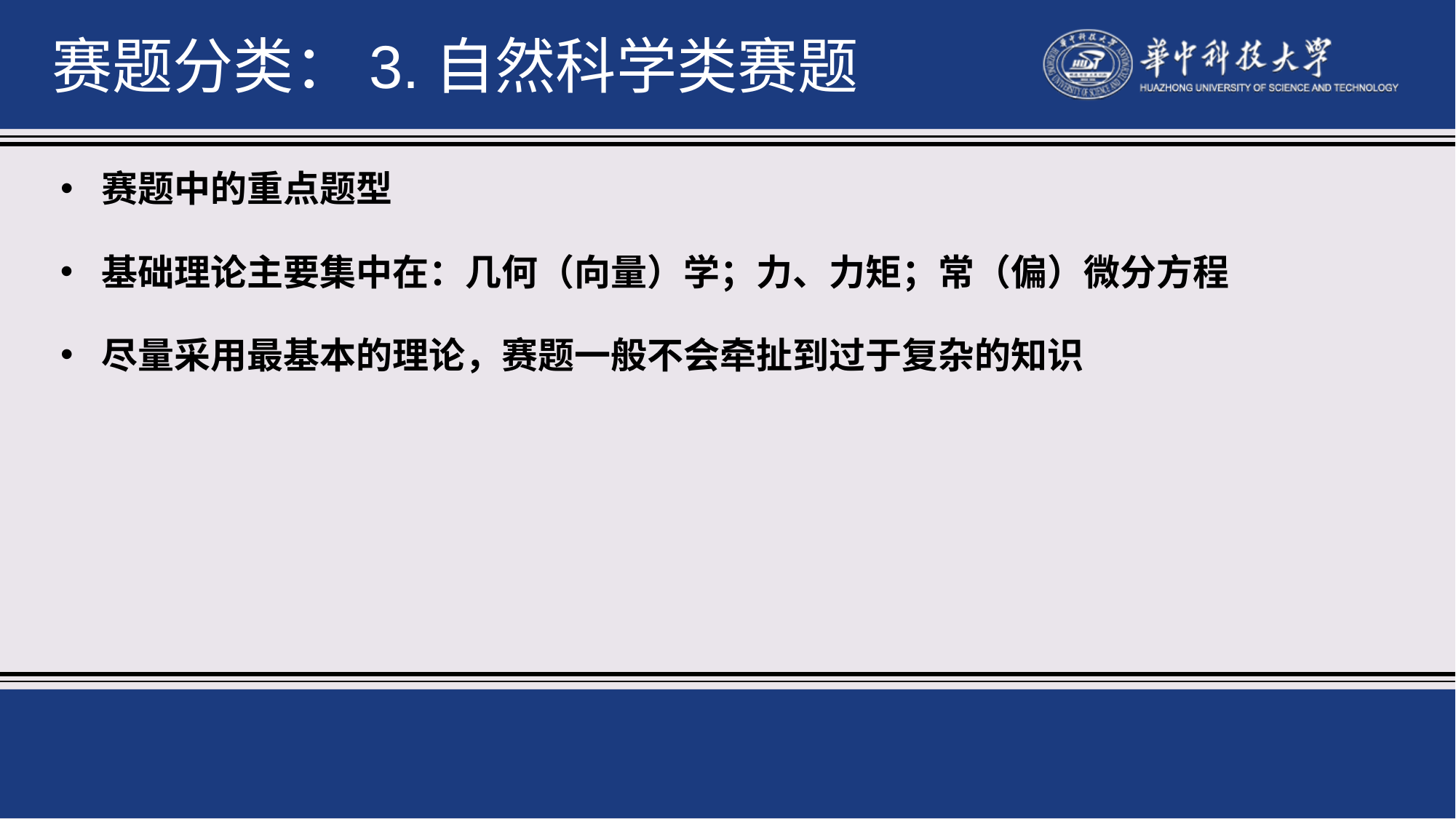

赛题分类：3.自然科学类赛题
赛题中的重点题型
基础理论主要集中在：几何（向量）学；力、力矩；常（偏）微分方程
尽量采用最基本的理论，赛题一般不会牵扯到过于复杂的知识